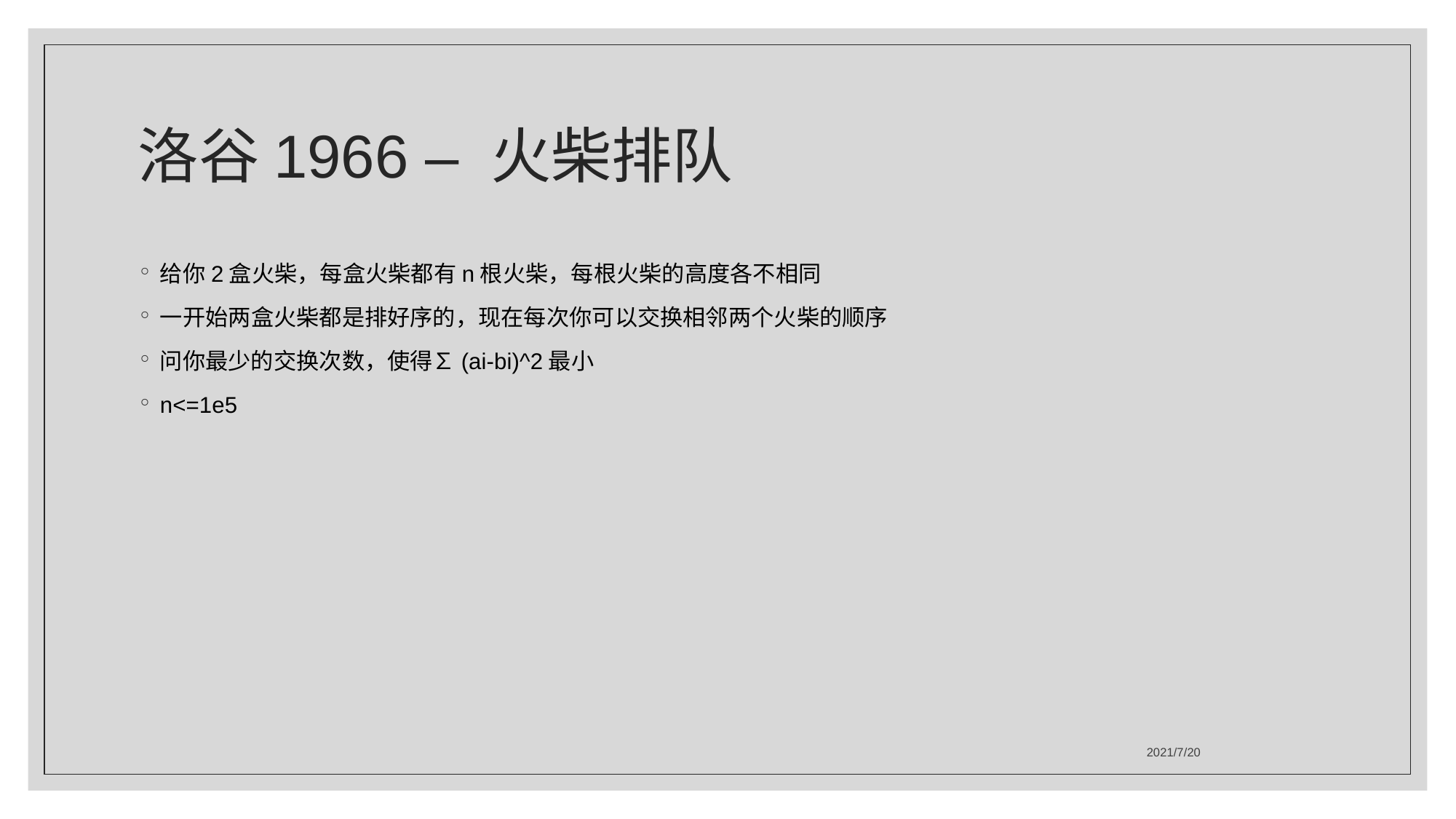

# 洛谷1966 – 火柴排队
给你2盒火柴，每盒火柴都有n根火柴，每根火柴的高度各不相同
一开始两盒火柴都是排好序的，现在每次你可以交换相邻两个火柴的顺序
问你最少的交换次数，使得∑(ai-bi)^2最小
n<=1e5
2021/7/20